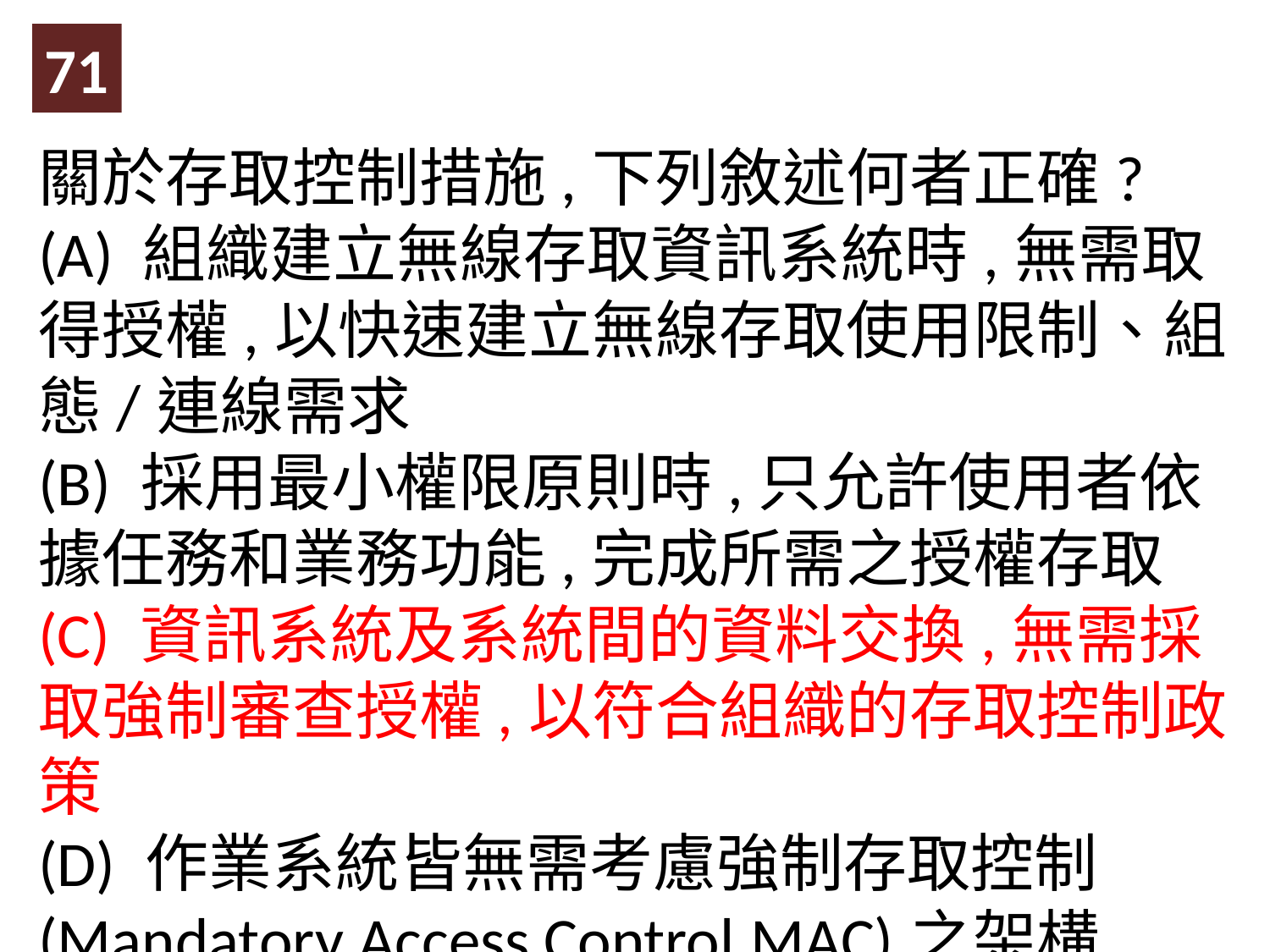

71
關於存取控制措施,下列敘述何者正確?
(A) 組織建立無線存取資訊系統時,無需取得授權,以快速建立無線存取使用限制、組態/連線需求
(B) 採用最小權限原則時,只允許使用者依據任務和業務功能,完成所需之授權存取
(C) 資訊系統及系統間的資料交換,無需採取強制審查授權,以符合組織的存取控制政策
(D) 作業系統皆無需考慮強制存取控制(Mandatory Access Control,MAC)之架構